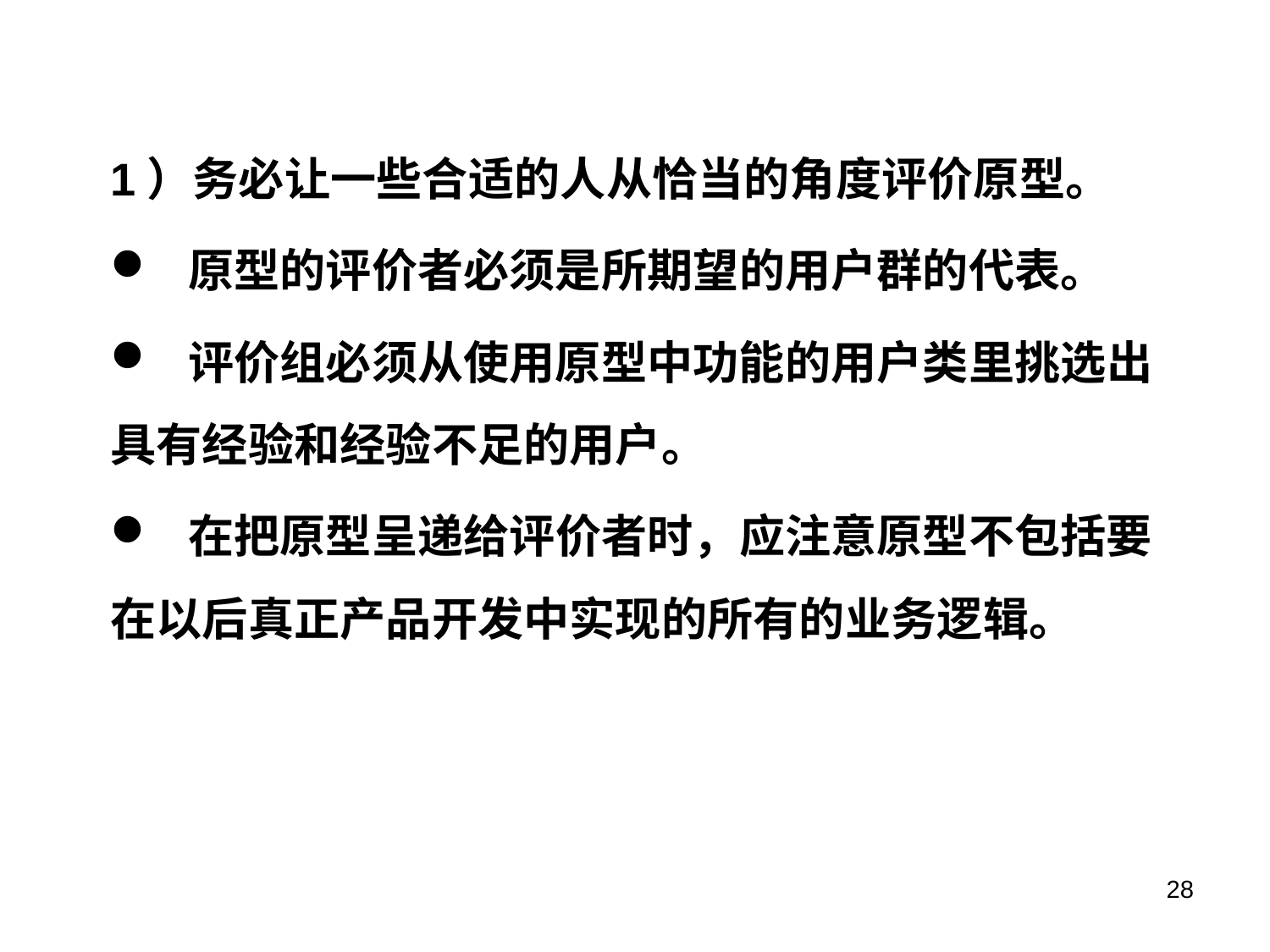

1）务必让一些合适的人从恰当的角度评价原型。
  原型的评价者必须是所期望的用户群的代表。
  评价组必须从使用原型中功能的用户类里挑选出具有经验和经验不足的用户。
  在把原型呈递给评价者时，应注意原型不包括要在以后真正产品开发中实现的所有的业务逻辑。

28